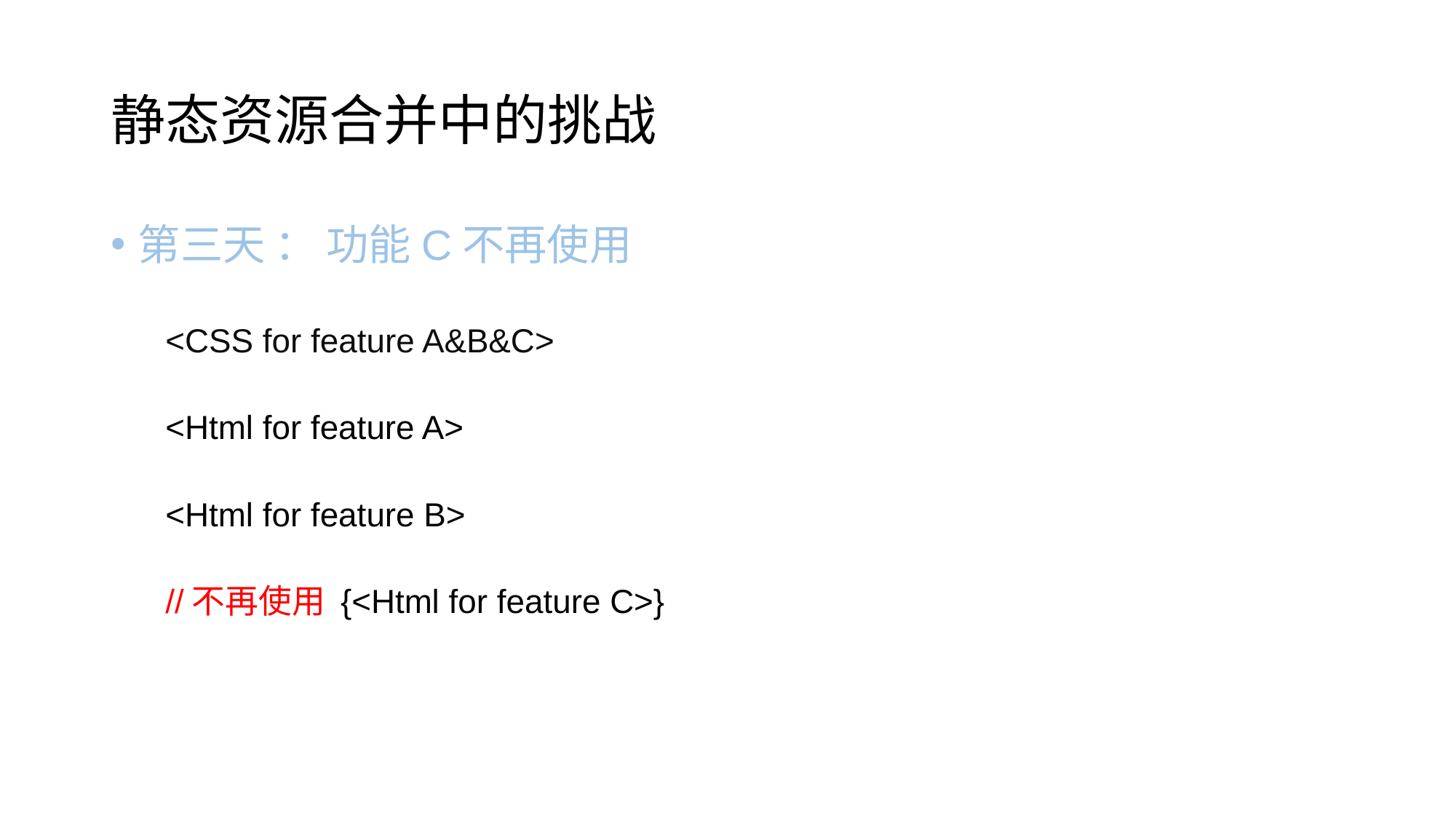

# 静态资源合并中的挑战
第三天 ： 功能C不再使用

<CSS for feature A&B&C>

<Html for feature A>

<Html for feature B>

//不再使用 {<Html for feature C>}